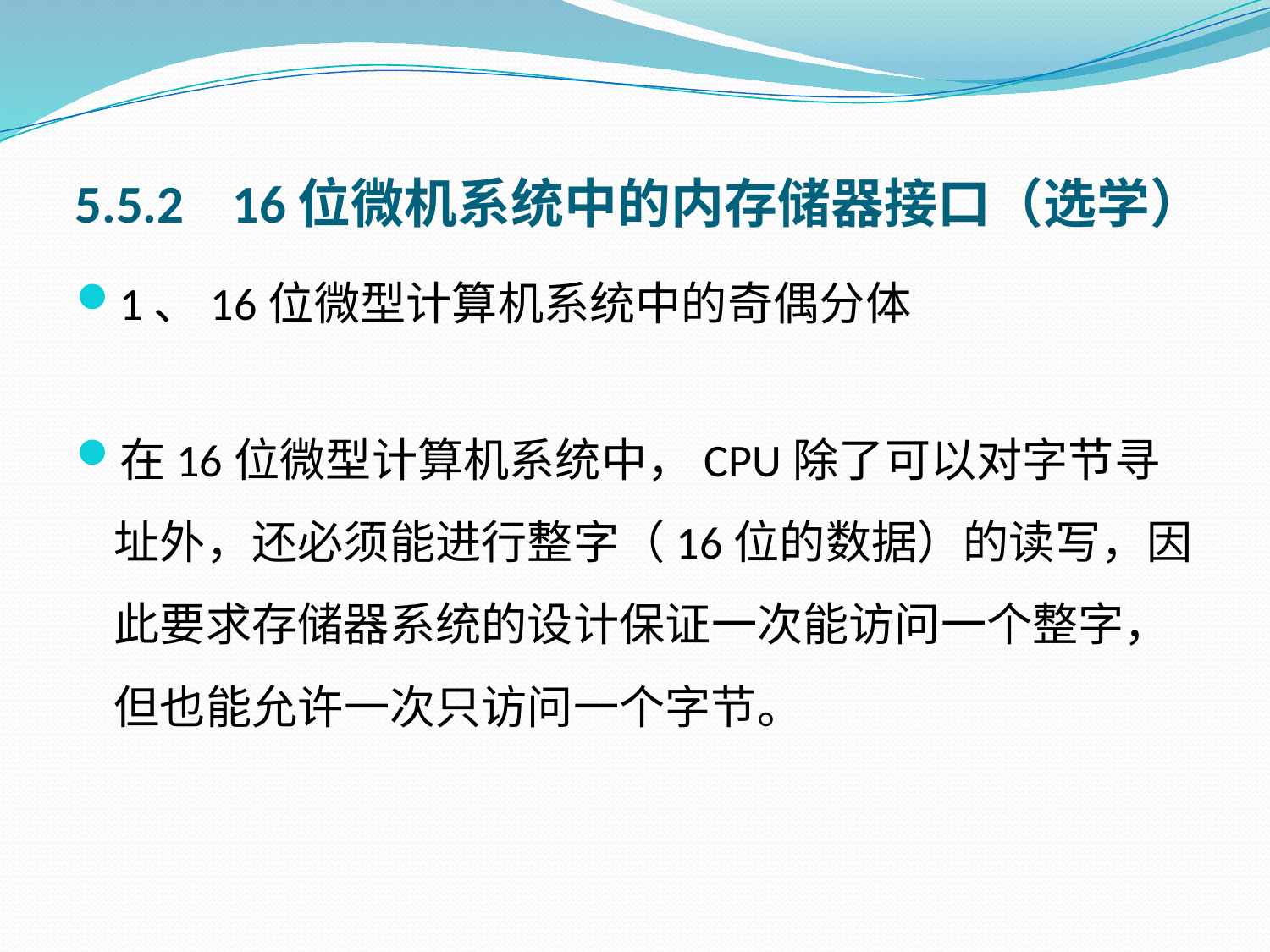

# 5.5.2    16位微机系统中的内存储器接口（选学）
1、16位微型计算机系统中的奇偶分体

在16位微型计算机系统中，CPU除了可以对字节寻址外，还必须能进行整字（16位的数据）的读写，因此要求存储器系统的设计保证一次能访问一个整字，但也能允许一次只访问一个字节。